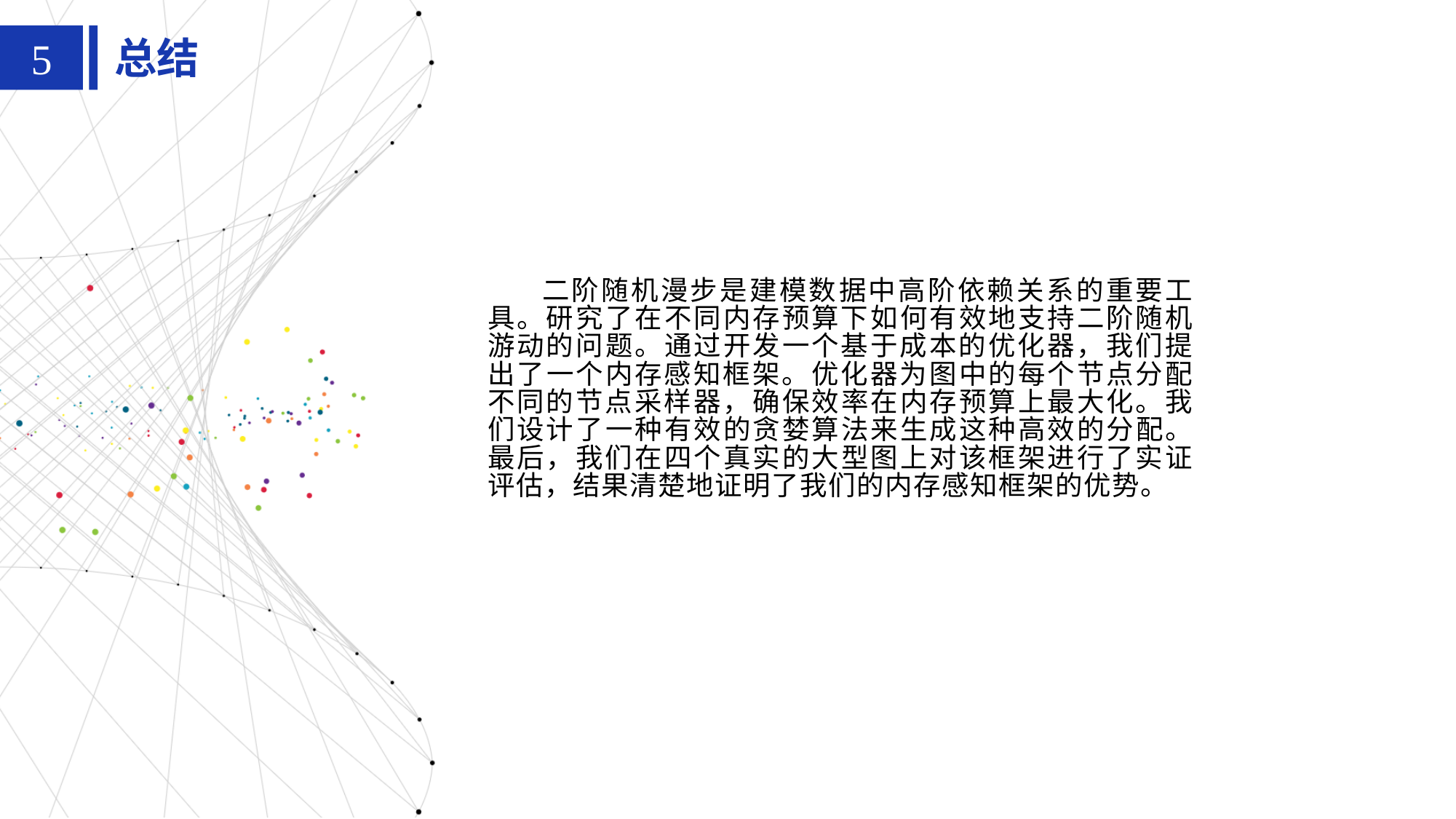

5

总结
二阶随机漫步是建模数据中高阶依赖关系的重要工具。研究了在不同内存预算下如何有效地支持二阶随机游动的问题。通过开发一个基于成本的优化器，我们提出了一个内存感知框架。优化器为图中的每个节点分配不同的节点采样器，确保效率在内存预算上最大化。我们设计了一种有效的贪婪算法来生成这种高效的分配。最后，我们在四个真实的大型图上对该框架进行了实证评估，结果清楚地证明了我们的内存感知框架的优势。